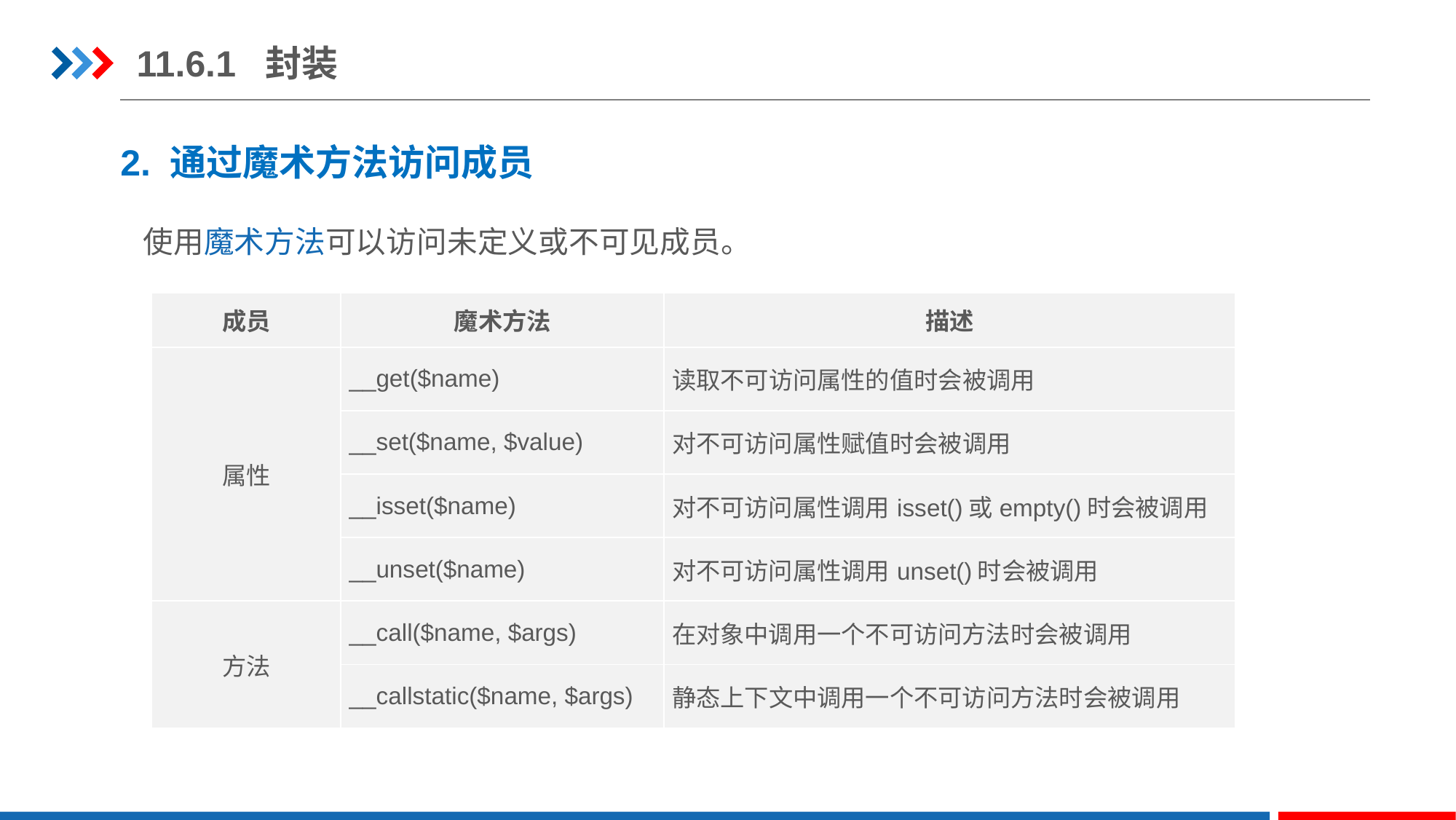

11.6.1  封装
2. 通过魔术方法访问成员
使用魔术方法可以访问未定义或不可见成员。
| 成员 | 魔术方法 | 描述 |
| --- | --- | --- |
| 属性 | \_\_get($name) | 读取不可访问属性的值时会被调用 |
|  | \_\_set($name, $value) | 对不可访问属性赋值时会被调用 |
|  | \_\_isset($name) | 对不可访问属性调用isset()或empty()时会被调用 |
|  | \_\_unset($name) | 对不可访问属性调用unset()时会被调用 |
| 方法 | \_\_call($name, $args) | 在对象中调用一个不可访问方法时会被调用 |
|  | \_\_callstatic($name, $args) | 静态上下文中调用一个不可访问方法时会被调用 |